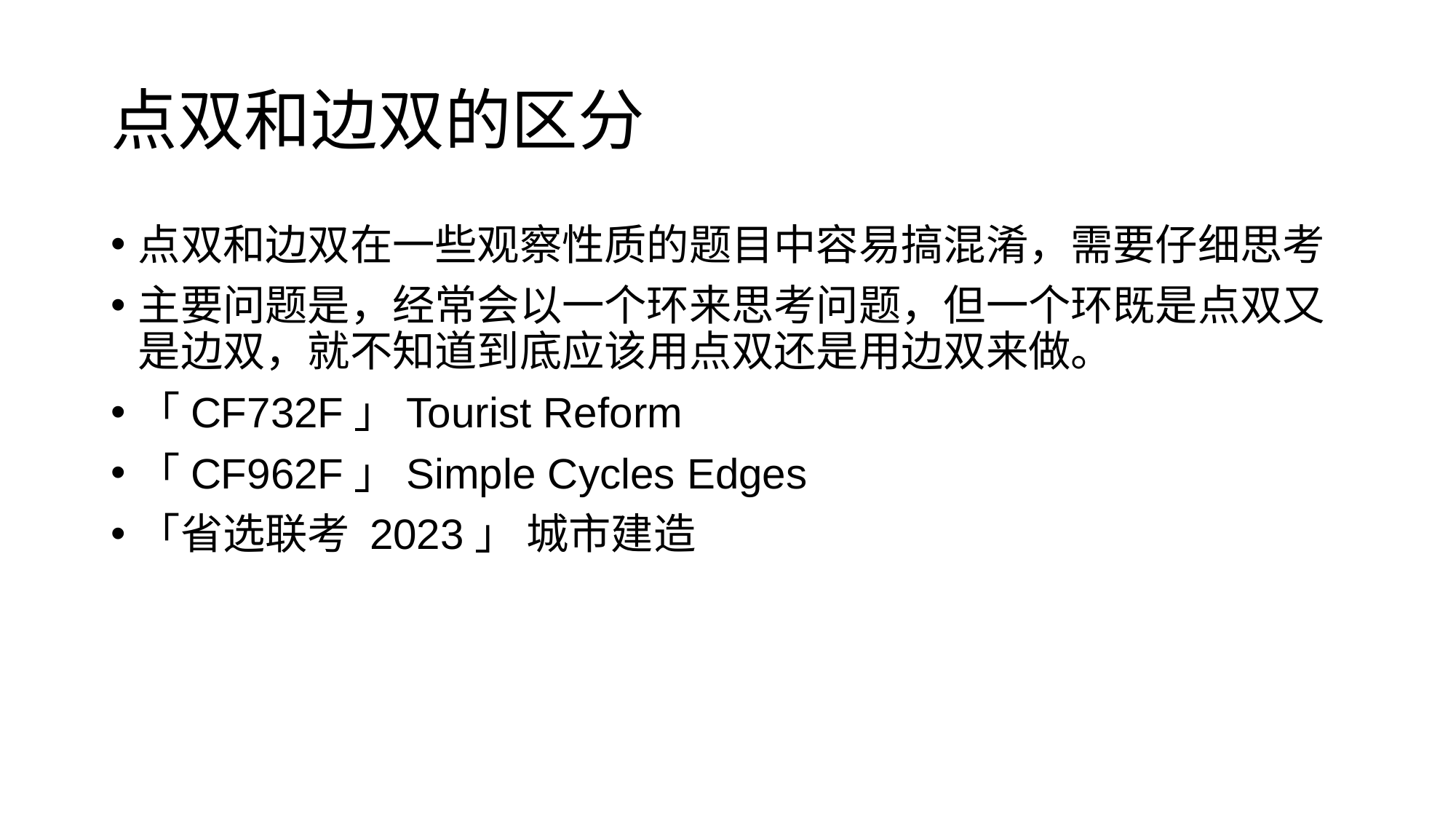

# 点双和边双的区分
点双和边双在一些观察性质的题目中容易搞混淆，需要仔细思考
主要问题是，经常会以一个环来思考问题，但一个环既是点双又是边双，就不知道到底应该用点双还是用边双来做。
「CF732F」Tourist Reform
「CF962F」Simple Cycles Edges
「省选联考 2023」 城市建造